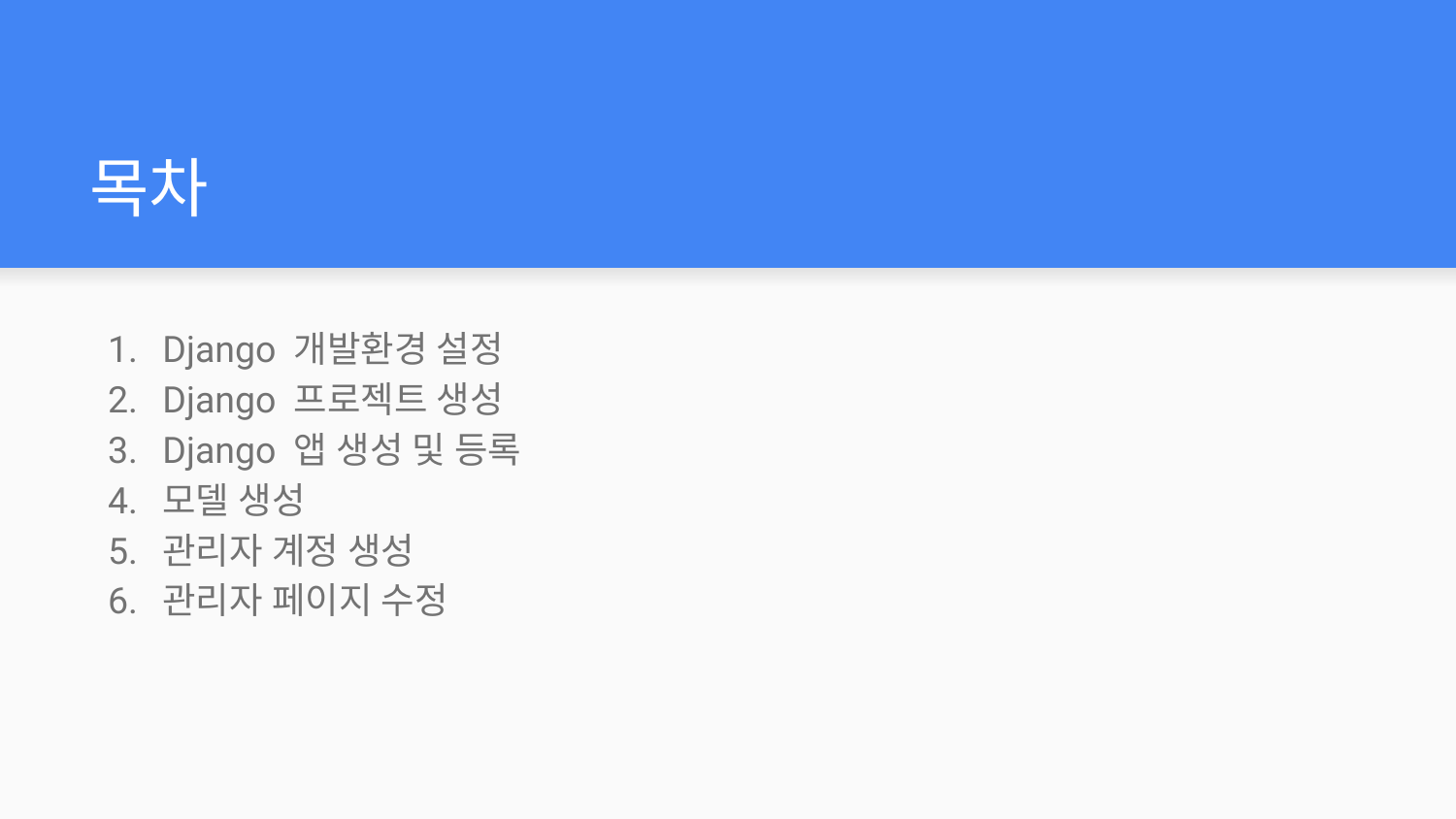

# 목차
Django 개발환경 설정
Django 프로젝트 생성
Django 앱 생성 및 등록
모델 생성
관리자 계정 생성
관리자 페이지 수정